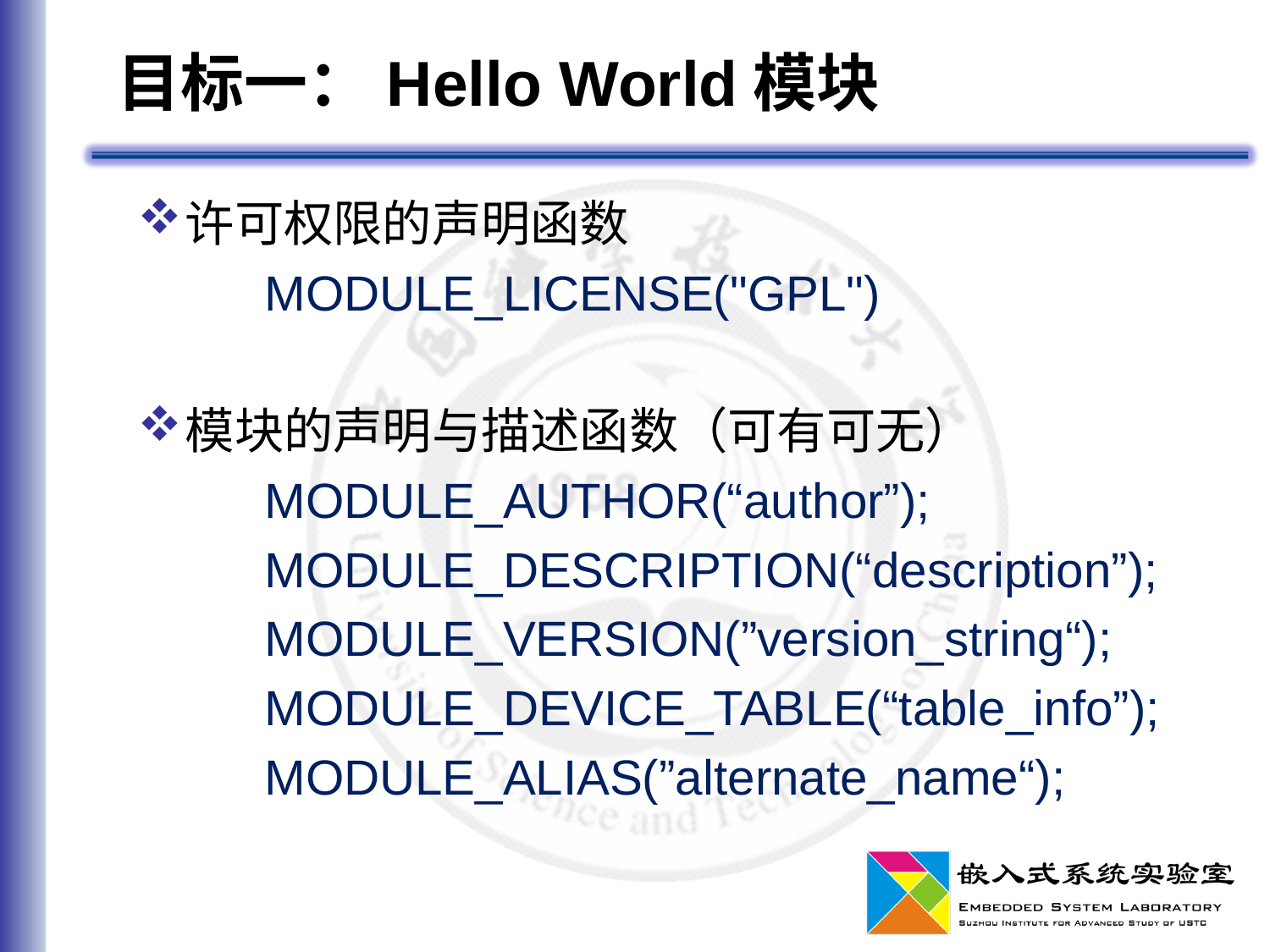

# 目标一：Hello World模块
许可权限的声明函数
	MODULE_LICENSE("GPL")

模块的声明与描述函数（可有可无）
	MODULE_AUTHOR(“author”);
	MODULE_DESCRIPTION(“description”);
	MODULE_VERSION(”version_string“);
	MODULE_DEVICE_TABLE(“table_info”);
	MODULE_ALIAS(”alternate_name“);